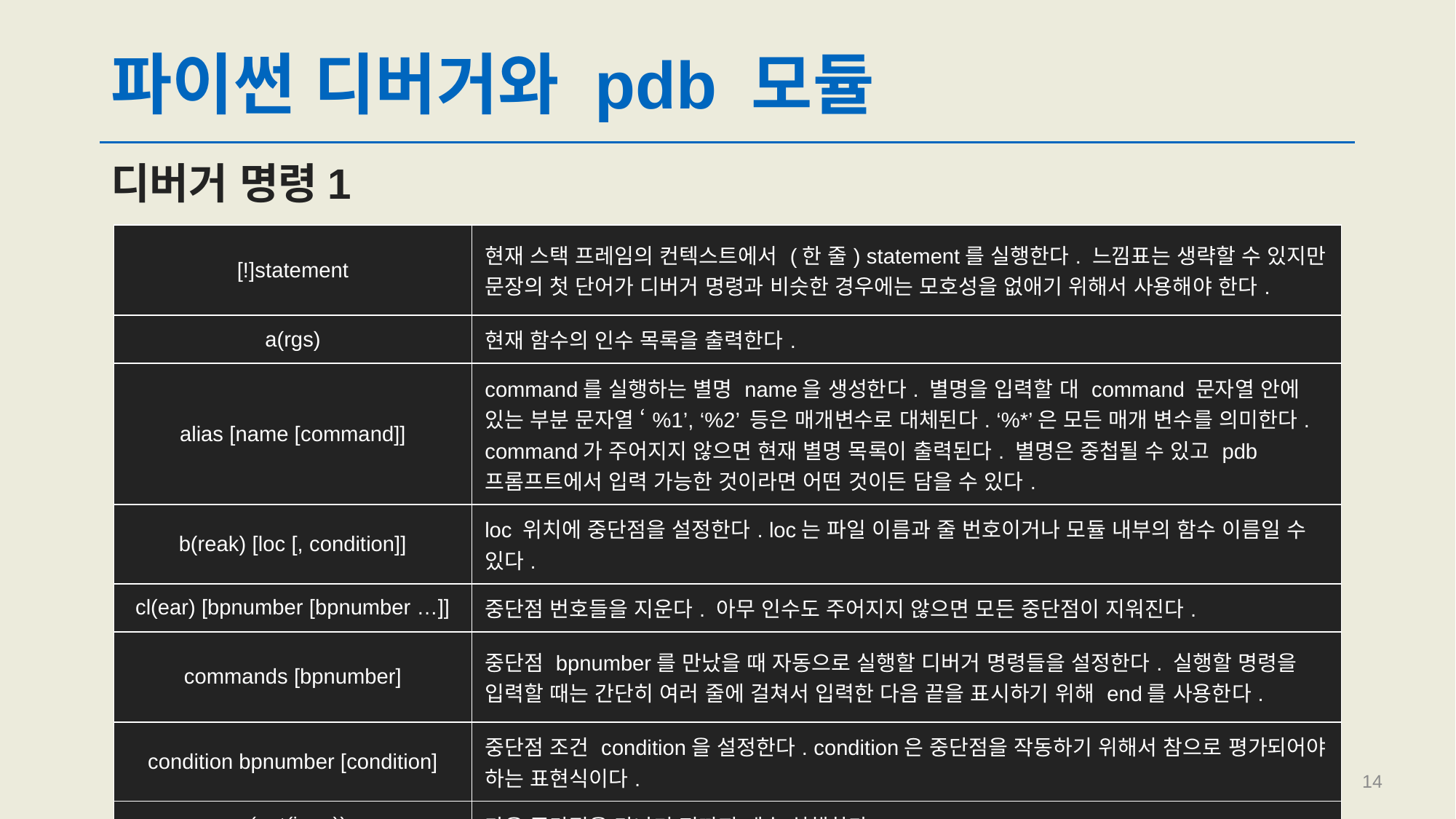

# 파이썬 디버거와 pdb 모듈
디버거 명령1
| [!]statement | 현재 스택 프레임의 컨텍스트에서 (한 줄) statement를 실행한다. 느낌표는 생략할 수 있지만 문장의 첫 단어가 디버거 명령과 비슷한 경우에는 모호성을 없애기 위해서 사용해야 한다. |
| --- | --- |
| a(rgs) | 현재 함수의 인수 목록을 출력한다. |
| alias [name [command]] | command를 실행하는 별명 name을 생성한다. 별명을 입력할 대 command 문자열 안에 있는 부분 문자열 ‘%1’, ‘%2’ 등은 매개변수로 대체된다. ‘%\*’은 모든 매개 변수를 의미한다. command가 주어지지 않으면 현재 별명 목록이 출력된다. 별명은 중첩될 수 있고 pdb 프롬프트에서 입력 가능한 것이라면 어떤 것이든 담을 수 있다. |
| b(reak) [loc [, condition]] | loc 위치에 중단점을 설정한다. loc는 파일 이름과 줄 번호이거나 모듈 내부의 함수 이름일 수 있다. |
| cl(ear) [bpnumber [bpnumber …]] | 중단점 번호들을 지운다. 아무 인수도 주어지지 않으면 모든 중단점이 지워진다. |
| commands [bpnumber] | 중단점 bpnumber를 만났을 때 자동으로 실행할 디버거 명령들을 설정한다. 실행할 명령을 입력할 때는 간단히 여러 줄에 걸쳐서 입력한 다음 끝을 표시하기 위해 end를 사용한다. |
| condition bpnumber [condition] | 중단점 조건 condition을 설정한다. condition은 중단점을 작동하기 위해서 참으로 평가되어야 하는 표현식이다. |
| c(ont(inue)) | 다음 중단점을 만나기 전까지 계속 실행한다. |
14